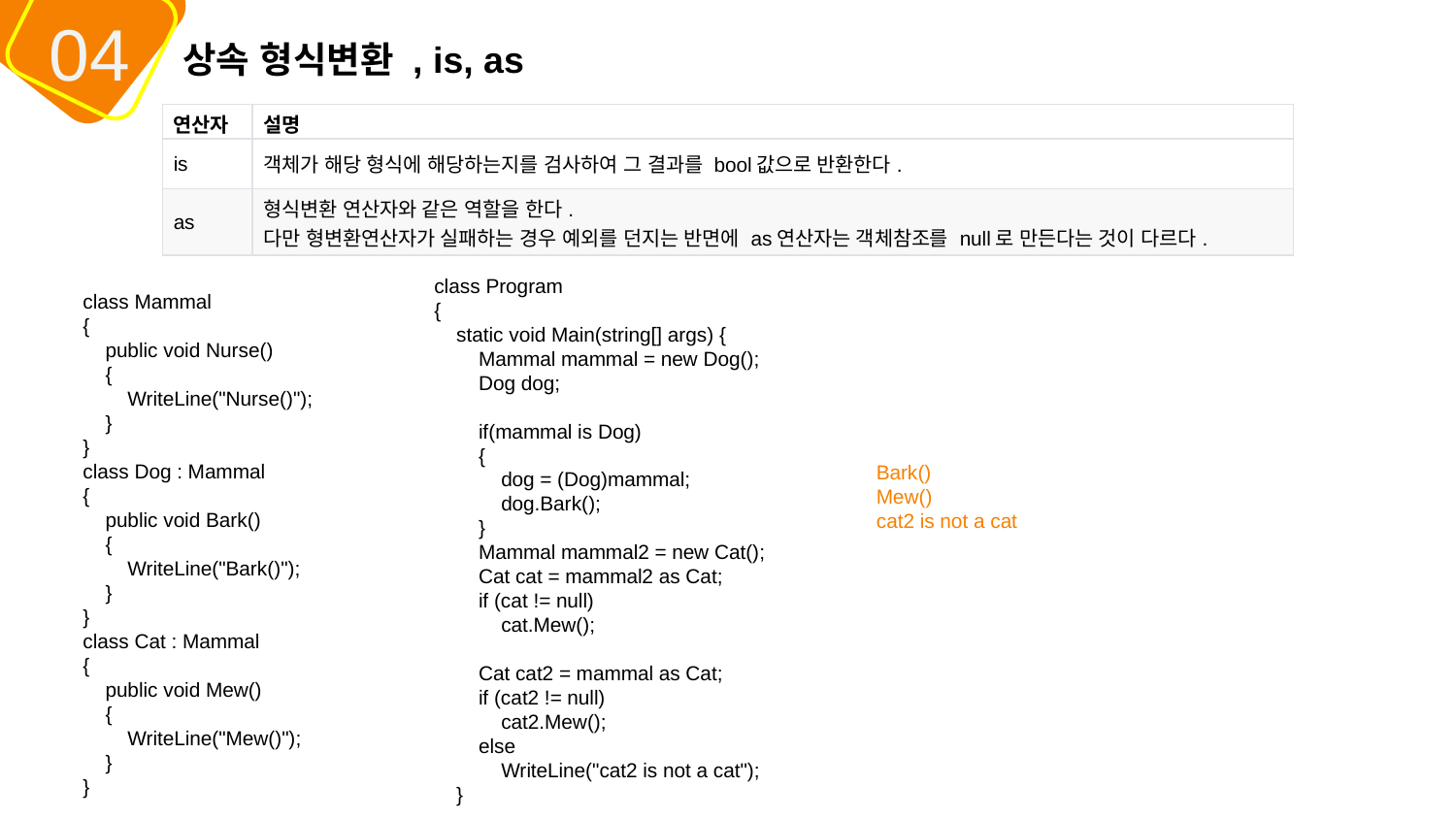

04
상속 형식변환 , is, as
| 연산자 | 설명 |
| --- | --- |
| is | 객체가 해당 형식에 해당하는지를 검사하여 그 결과를 bool값으로 반환한다. |
| as | 형식변환 연산자와 같은 역할을 한다. 다만 형변환연산자가 실패하는 경우 예외를 던지는 반면에 as연산자는 객체참조를 null로 만든다는 것이 다르다. |
class Program
{
    static void Main(string[] args) {
        Mammal mammal = new Dog();
        Dog dog;

        if(mammal is Dog)
        {
            dog = (Dog)mammal;
            dog.Bark();
        }
        Mammal mammal2 = new Cat();
        Cat cat = mammal2 as Cat;
        if (cat != null)
            cat.Mew();

        Cat cat2 = mammal as Cat;
        if (cat2 != null)
            cat2.Mew();
        else
            WriteLine("cat2 is not a cat");
    }
class Mammal
{
    public void Nurse()
    {
        WriteLine("Nurse()");
    }
}
class Dog : Mammal
{
    public void Bark()
    {
        WriteLine("Bark()");
    }
}
class Cat : Mammal
{
    public void Mew()
    {
        WriteLine("Mew()");
    }
}
Bark()
Mew()
cat2 is not a cat